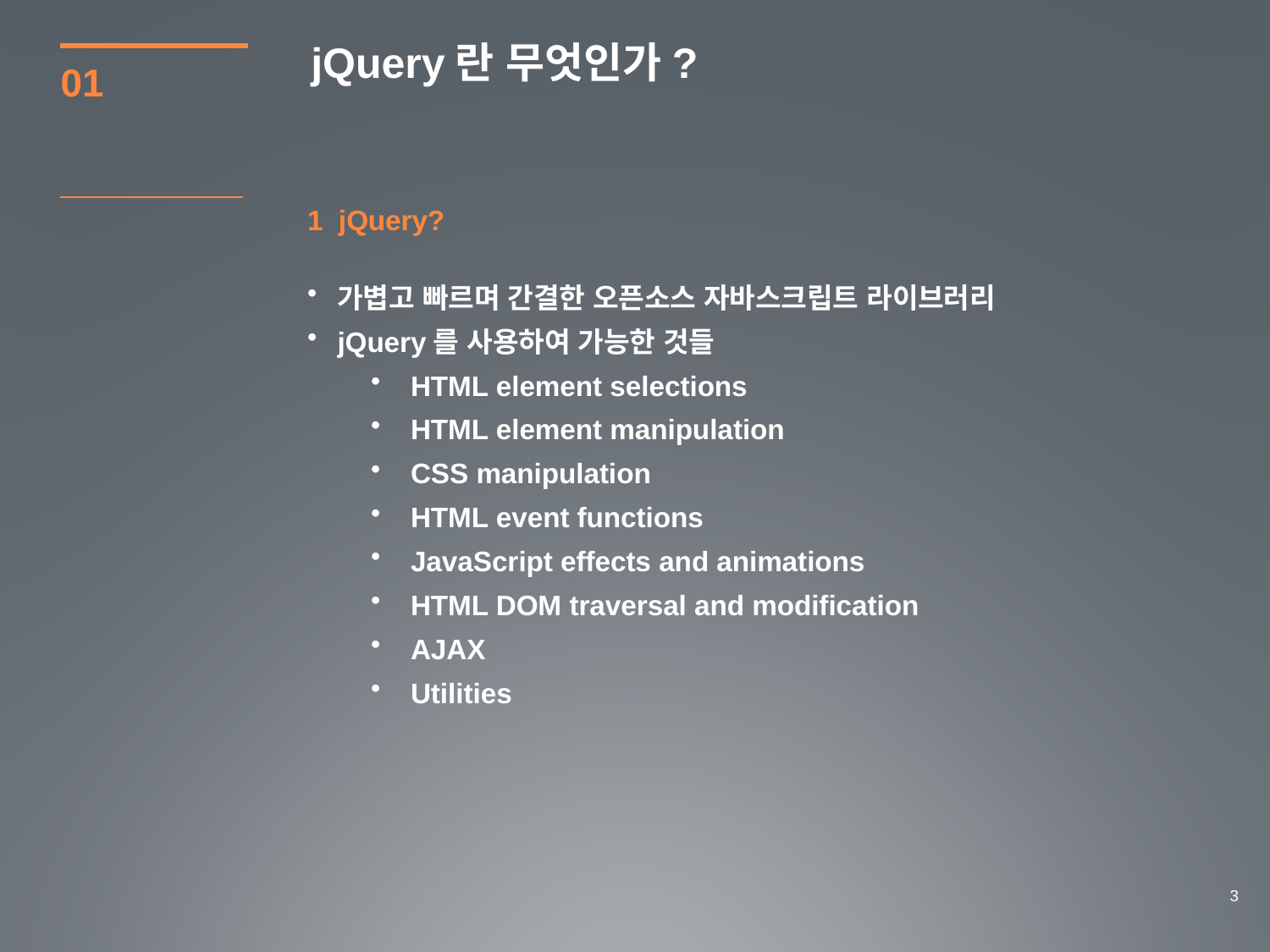

jQuery란 무엇인가?
01
1  jQuery?
가볍고 빠르며 간결한 오픈소스 자바스크립트 라이브러리
jQuery를 사용하여 가능한 것들
HTML element selections
HTML element manipulation
CSS manipulation
HTML event functions
JavaScript effects and animations
HTML DOM traversal and modification
AJAX
Utilities